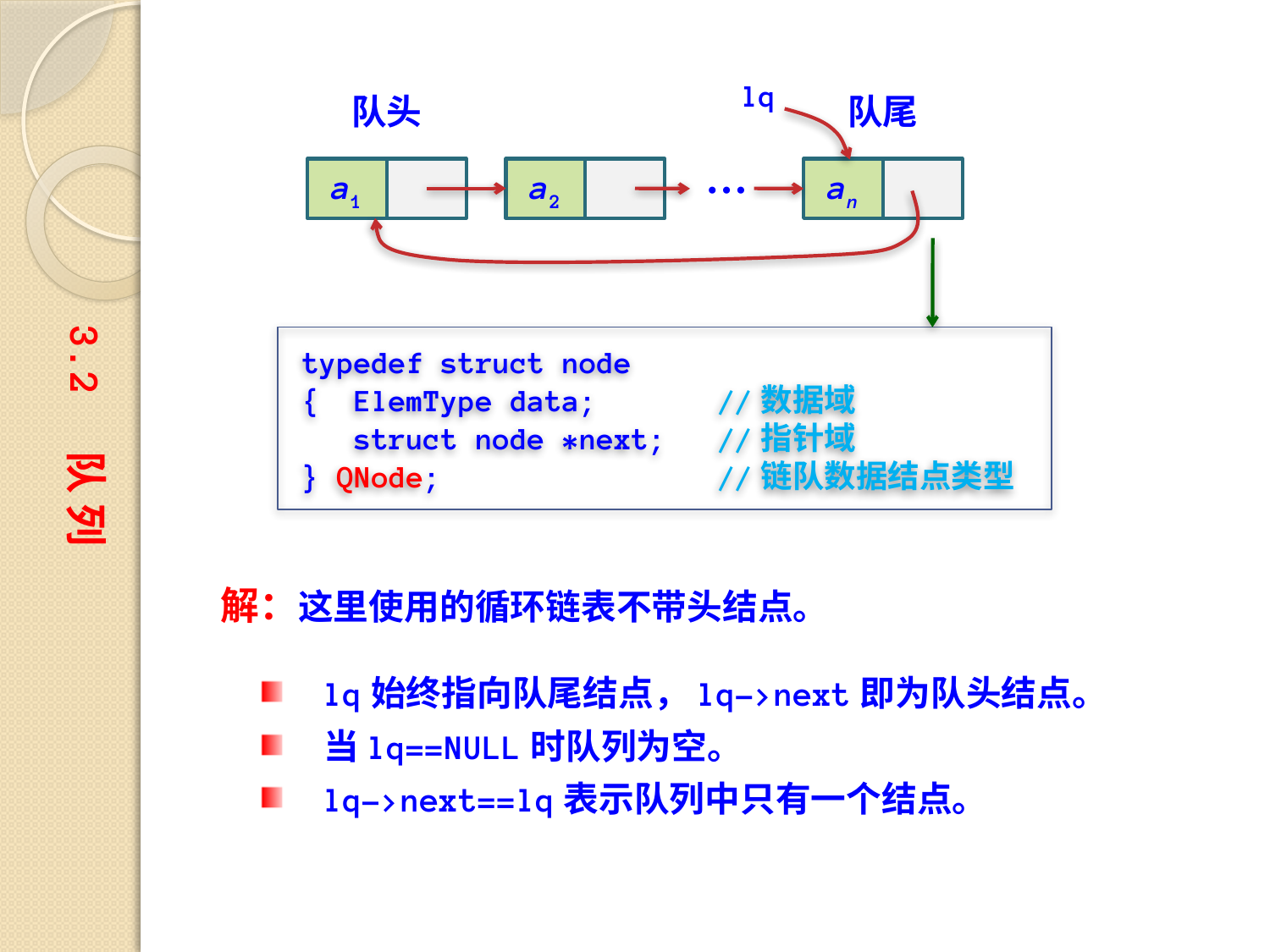

lq
队头
队尾

…
a1

a2

an

typedef struct node
{  ElemType data;	  //数据域
   struct node *next;	  //指针域
} QNode;		  //链队数据结点类型
3.2  队 列
解：这里使用的循环链表不带头结点。
lq始终指向队尾结点，lq->next即为队头结点。
当lq==NULL时队列为空。
lq->next==lq表示队列中只有一个结点。